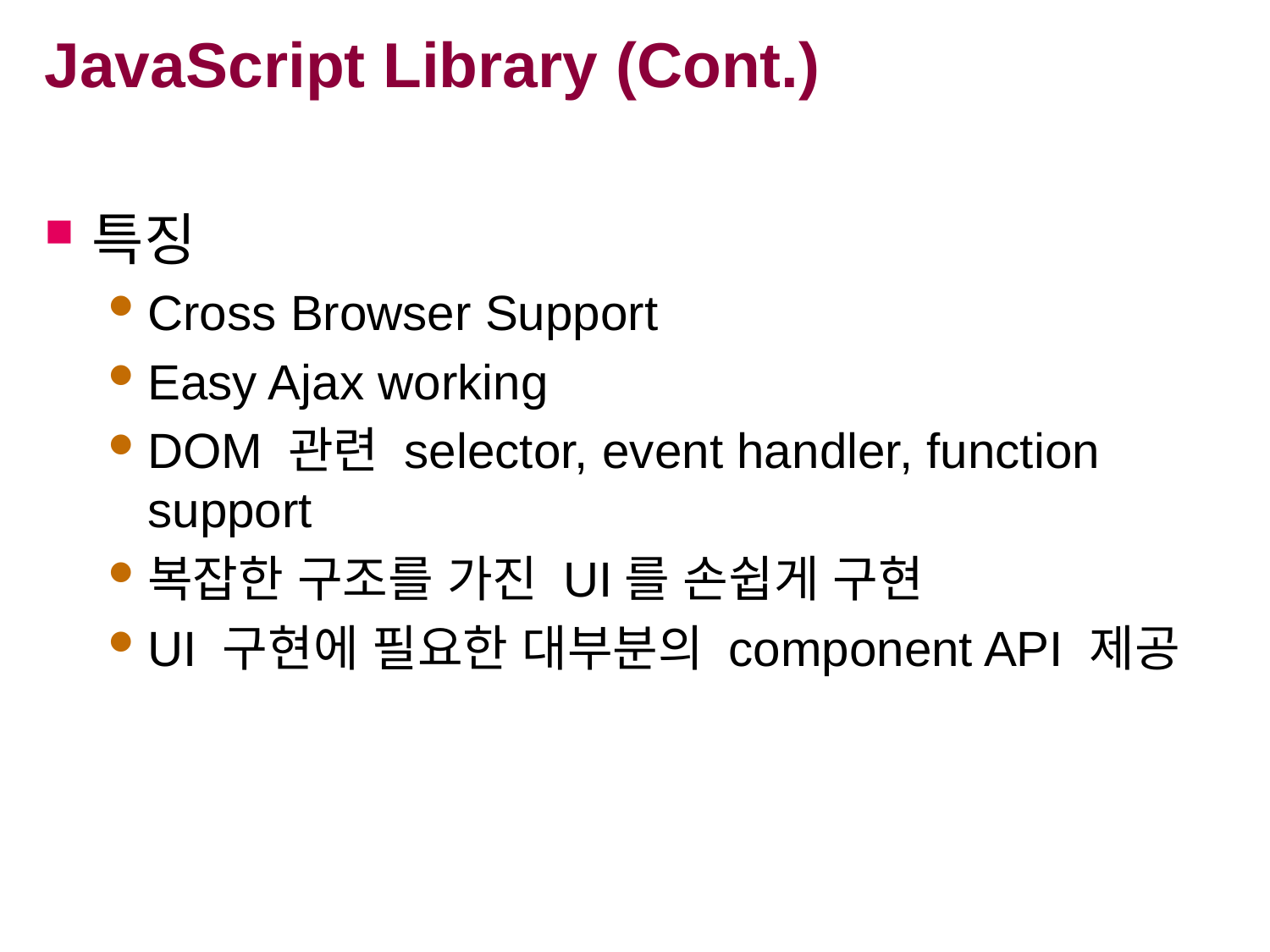

# JavaScript Library (Cont.)
특징
Cross Browser Support
Easy Ajax working
DOM 관련 selector, event handler, function support
복잡한 구조를 가진 UI를 손쉽게 구현
UI 구현에 필요한 대부분의 component API 제공